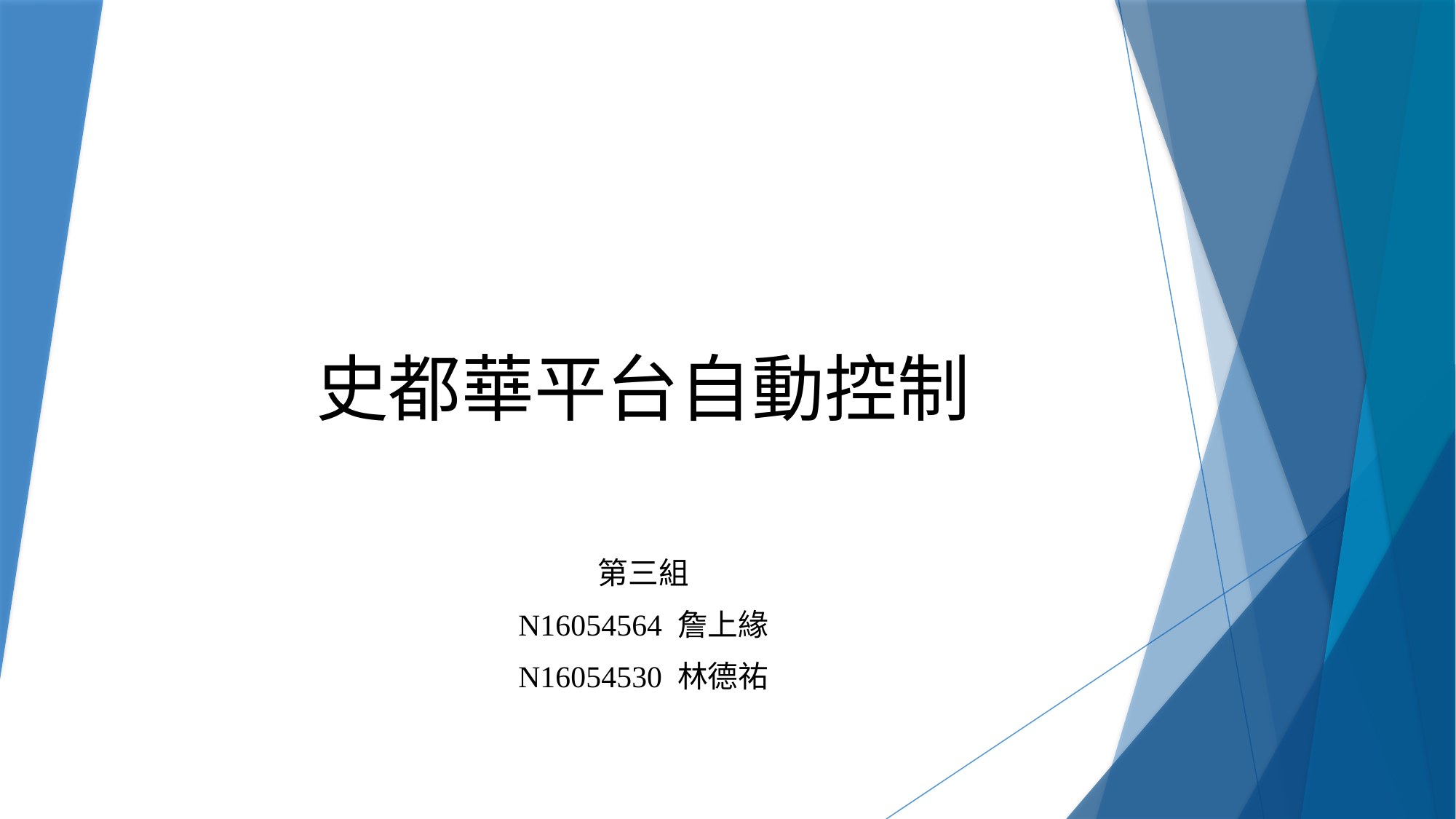

# 史都華平台自動控制
第三組
N16054564 詹上緣
N16054530 林德祐